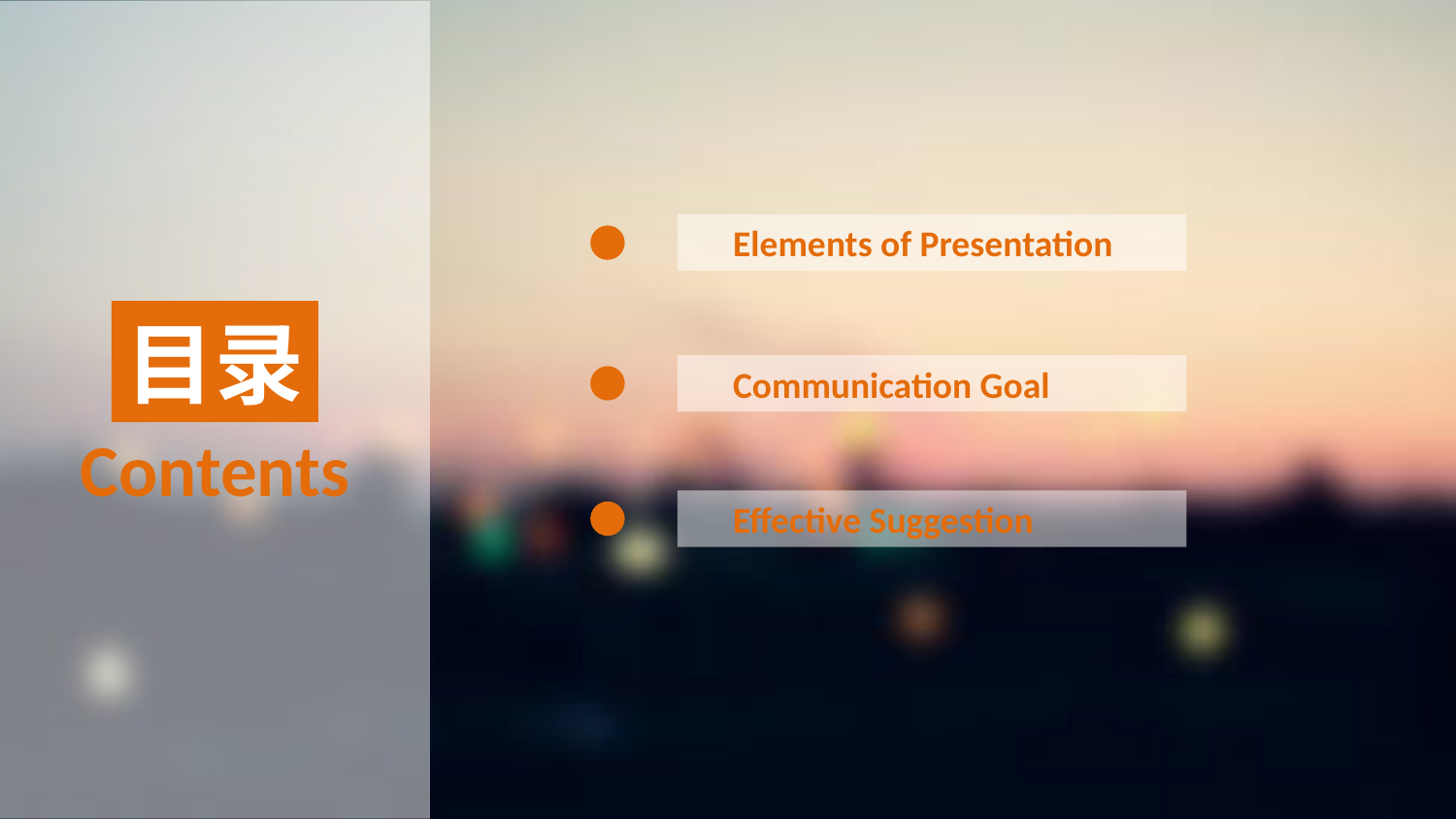

Elements of Presentation

目录
     Communication Goal

Contents
     Effective Suggestion